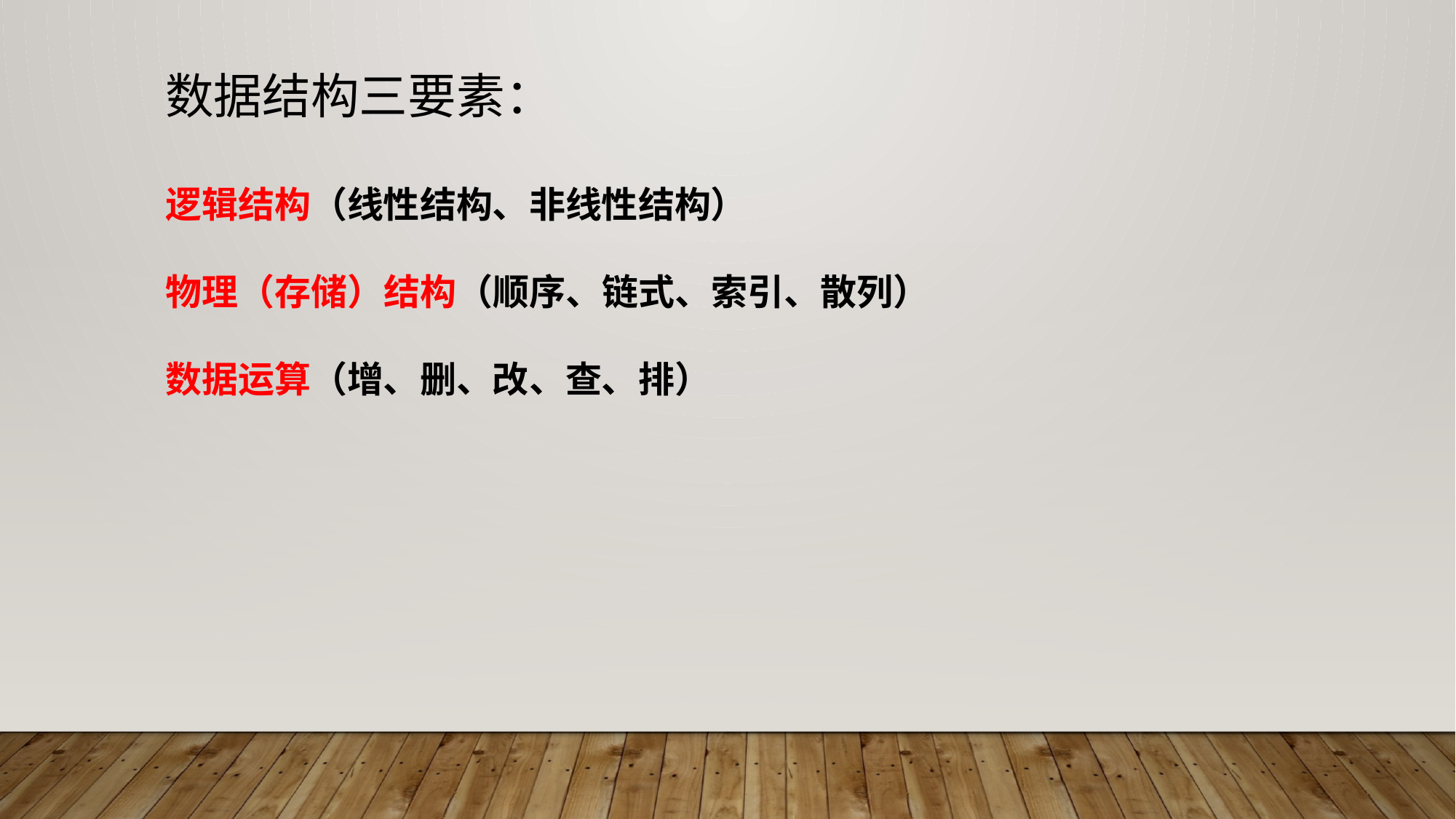

数据结构三要素：

逻辑结构（线性结构、非线性结构）

物理（存储）结构（顺序、链式、索引、散列）

数据运算（增、删、改、查、排）